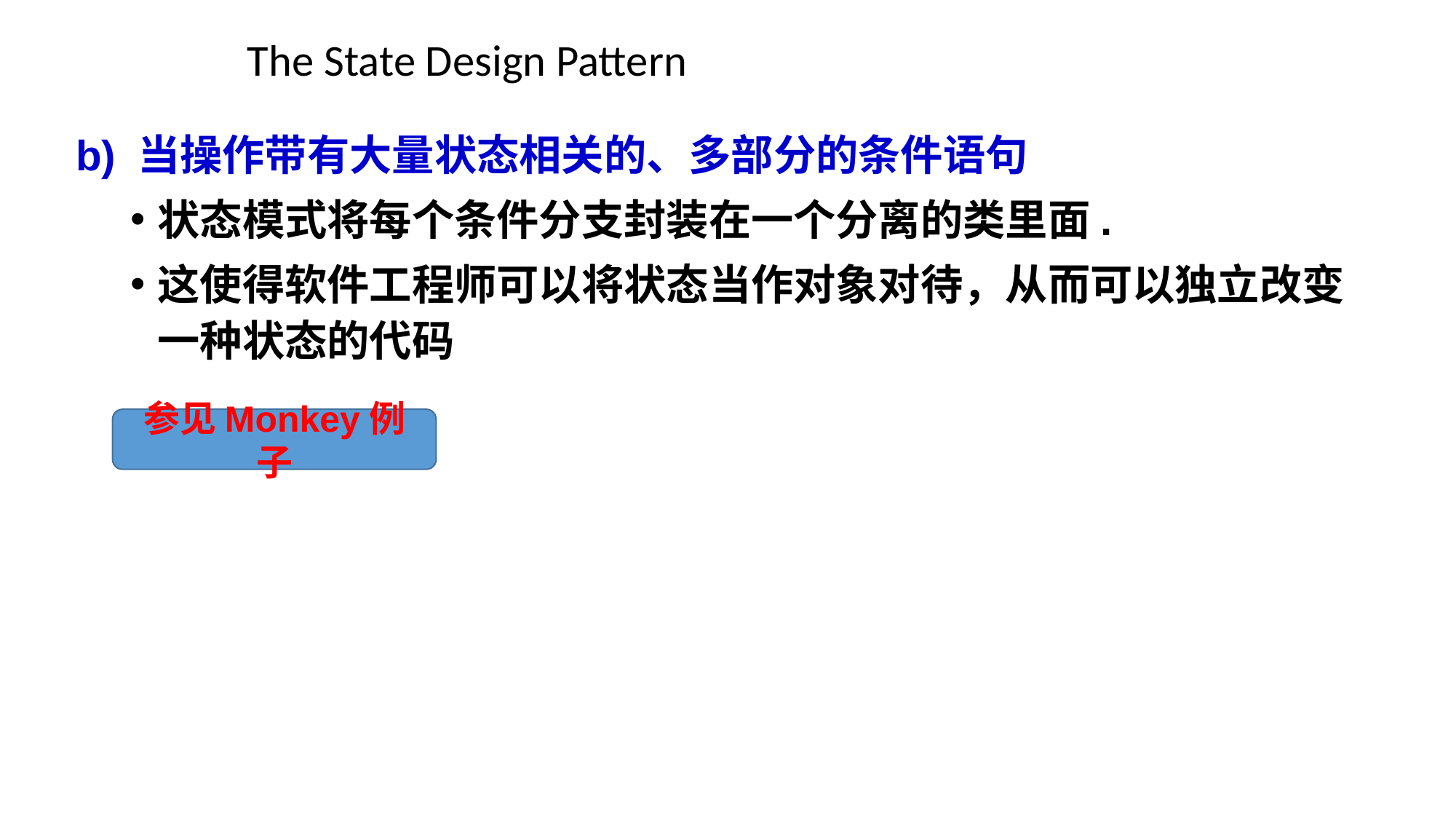

# The State Design Pattern
b) 当操作带有大量状态相关的、多部分的条件语句
状态模式将每个条件分支封装在一个分离的类里面.
这使得软件工程师可以将状态当作对象对待，从而可以独立改变一种状态的代码
参见Monkey例子